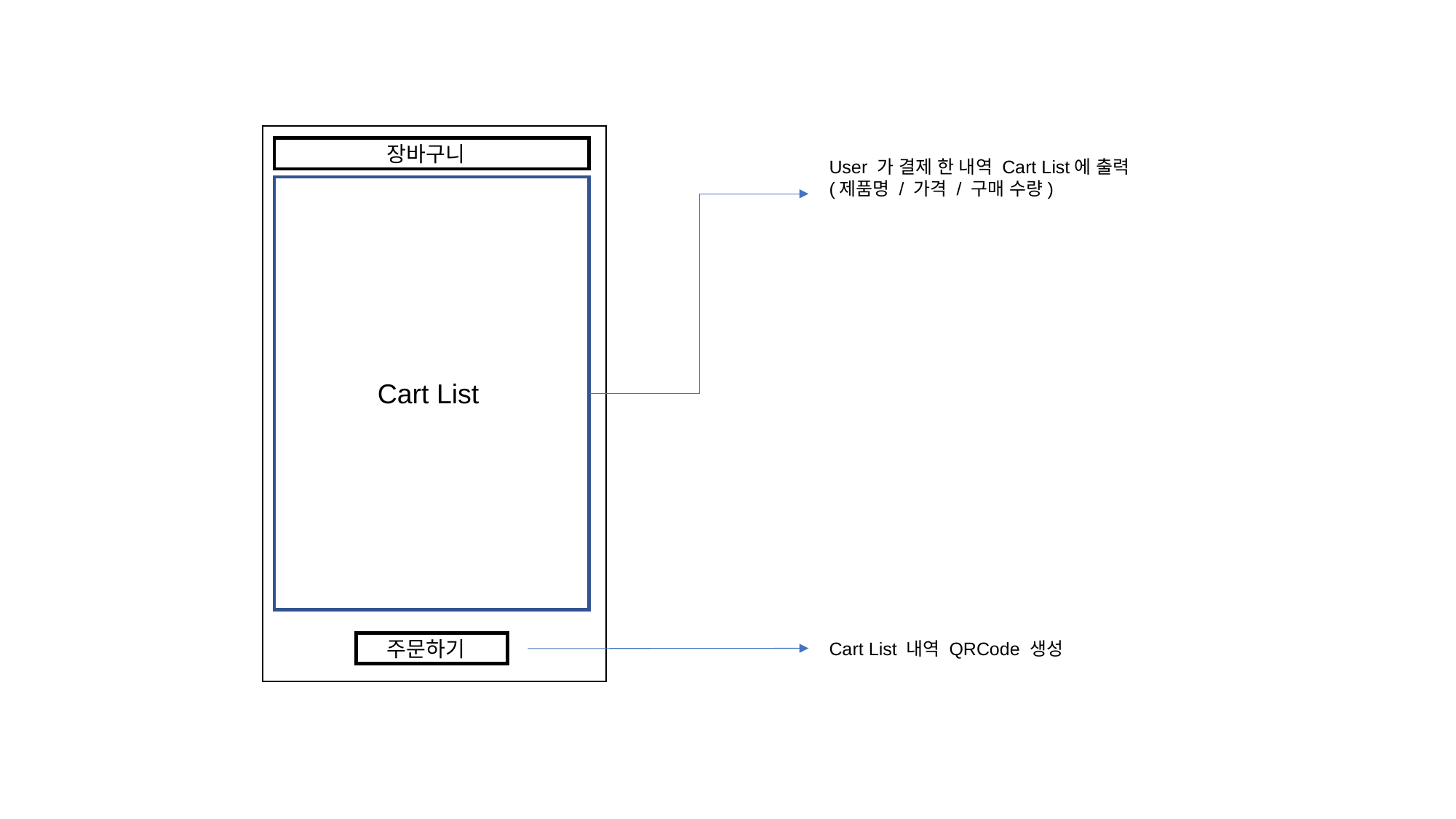

장바구니

User 가 결제 한 내역 Cart List에 출력
(제품명 / 가격 / 구매 수량)

Cart List
주문하기
Cart List 내역 QRCode 생성